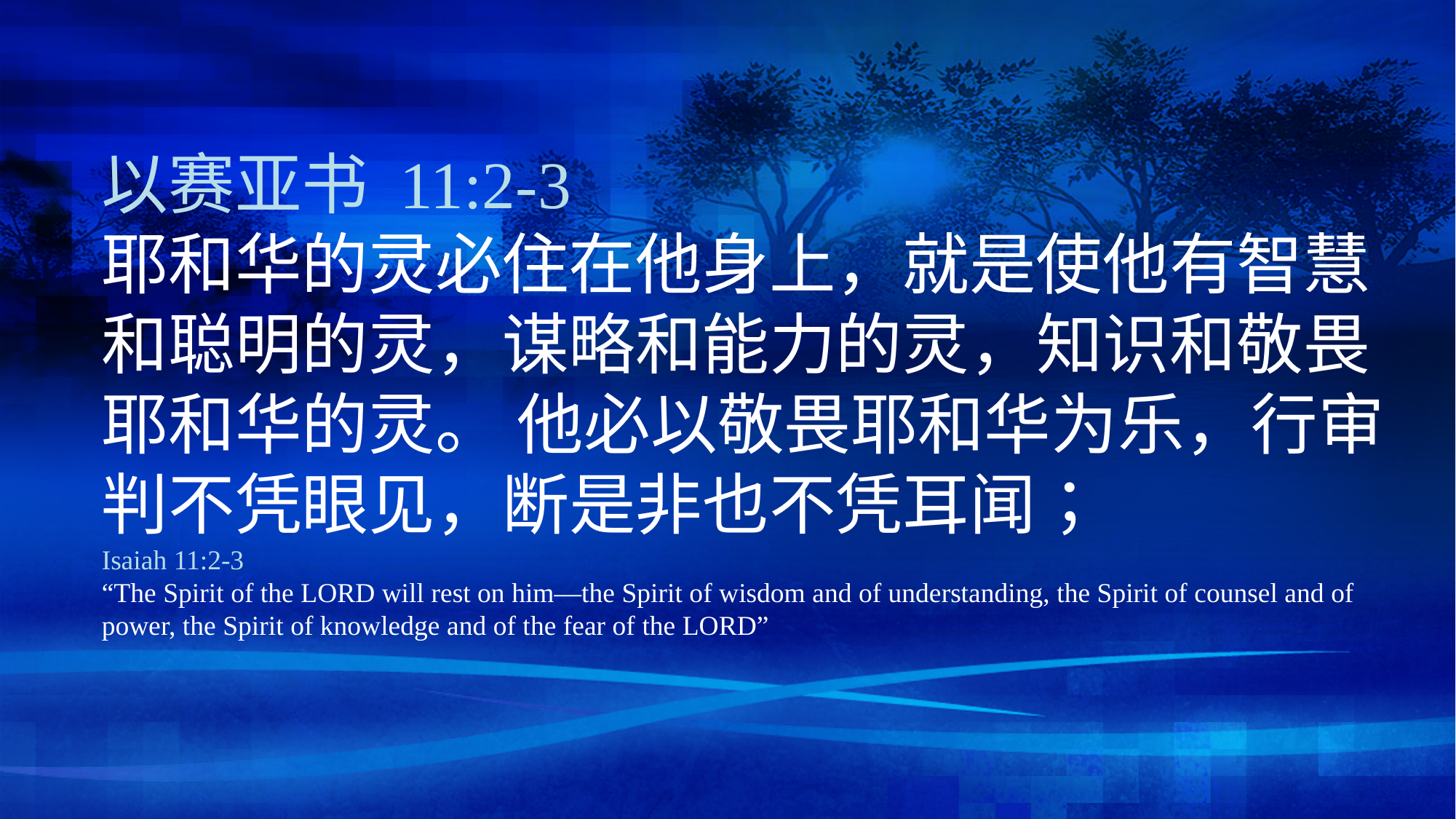

以赛亚书 11:2-3
耶和华的灵必住在他身上，就是使他有智慧和聪明的灵，谋略和能力的灵，知识和敬畏耶和华的灵。 他必以敬畏耶和华为乐，行审判不凭眼见，断是非也不凭耳闻；
Isaiah 11:2-3
“The Spirit of the LORD will rest on him—the Spirit of wisdom and of understanding, the Spirit of counsel and of power, the Spirit of knowledge and of the fear of the LORD”